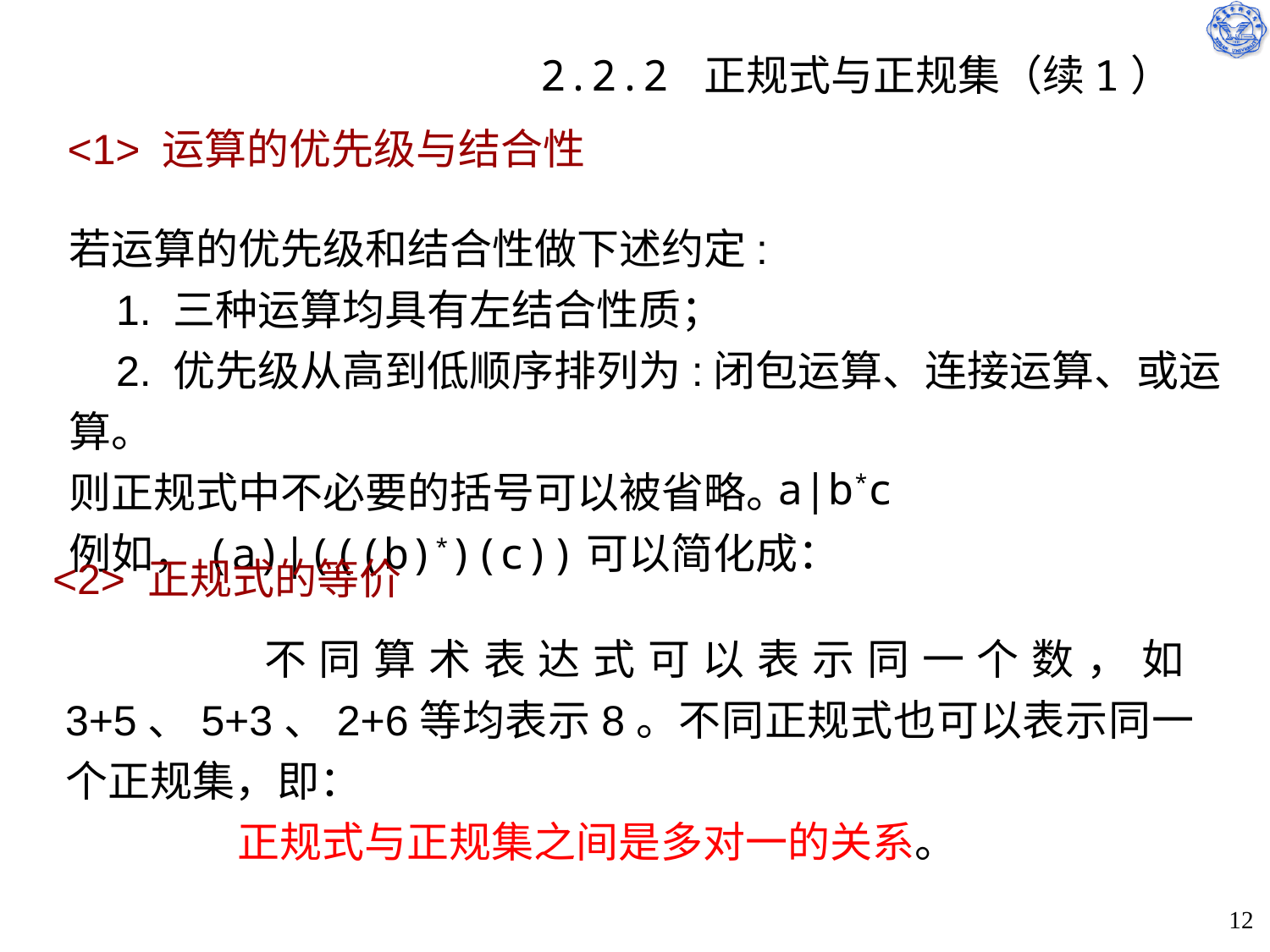

# 2.2.2 正规式与正规集（续1）
<1> 运算的优先级与结合性
若运算的优先级和结合性做下述约定:
    1. 三种运算均具有左结合性质；
    2. 优先级从高到低顺序排列为:闭包运算、连接运算、或运算。
则正规式中不必要的括号可以被省略。
例如，(a)|(((b)*)(c))可以简化成：
a|b*c
<2> 正规式的等价
        不同算术表达式可以表示同一个数，如3+5、5+3、2+6等均表示8。不同正规式也可以表示同一个正规集，即：
                 正规式与正规集之间是多对一的关系。
12